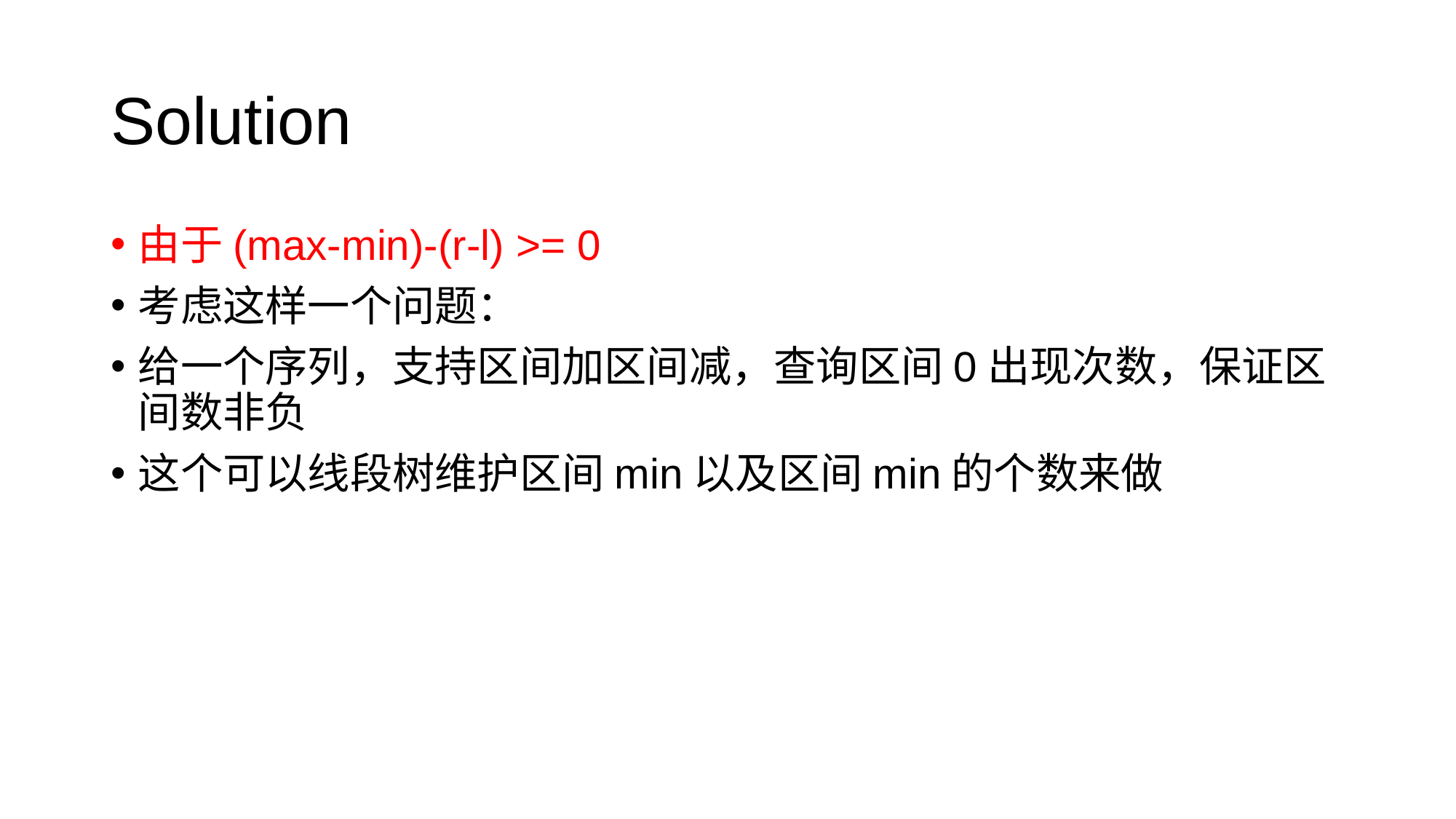

# Solution
由于(max-min)-(r-l) >= 0
考虑这样一个问题：
给一个序列，支持区间加区间减，查询区间0出现次数，保证区间数非负
这个可以线段树维护区间min以及区间min的个数来做